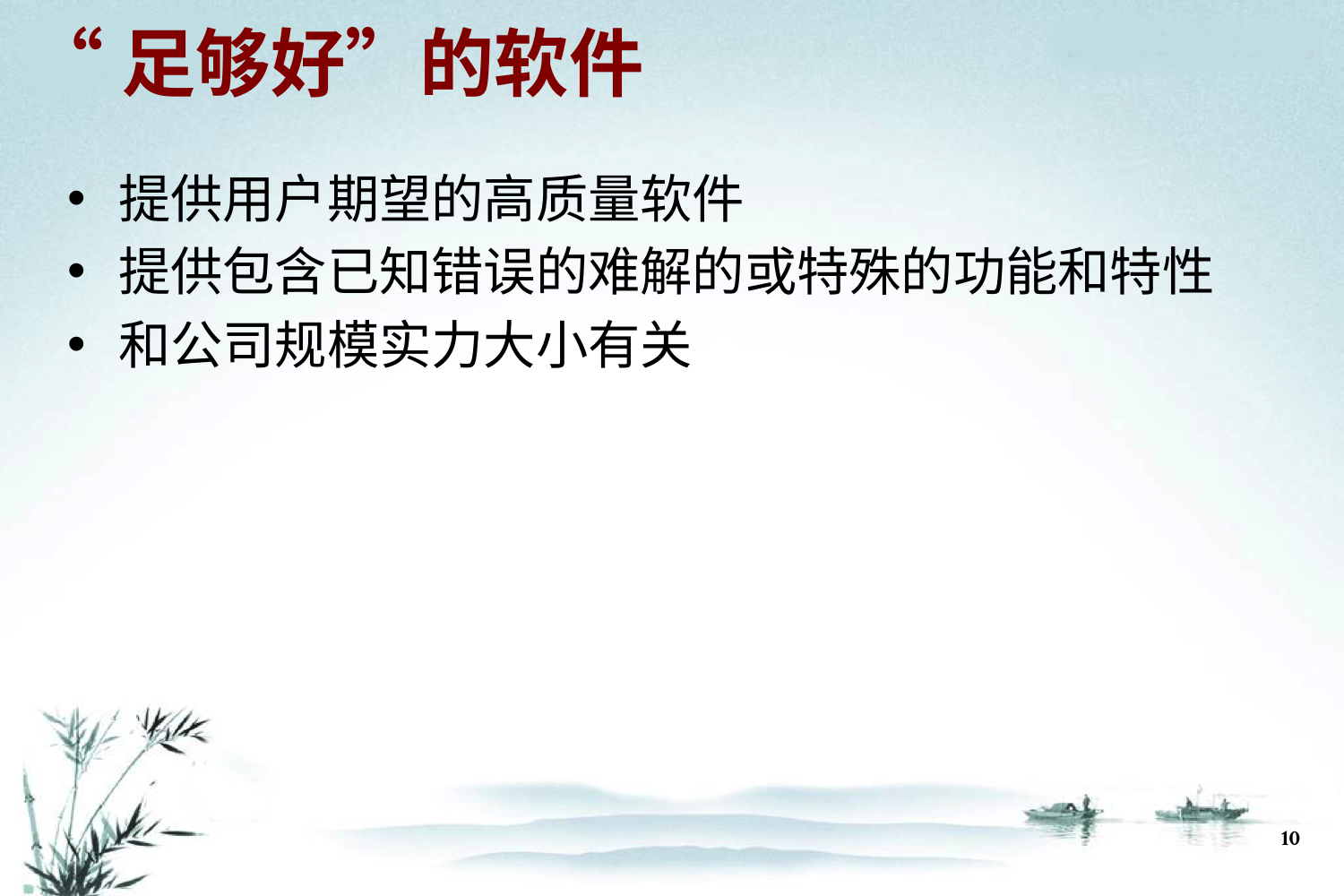

# “足够好”的软件
提供用户期望的高质量软件
提供包含已知错误的难解的或特殊的功能和特性
和公司规模实力大小有关
10